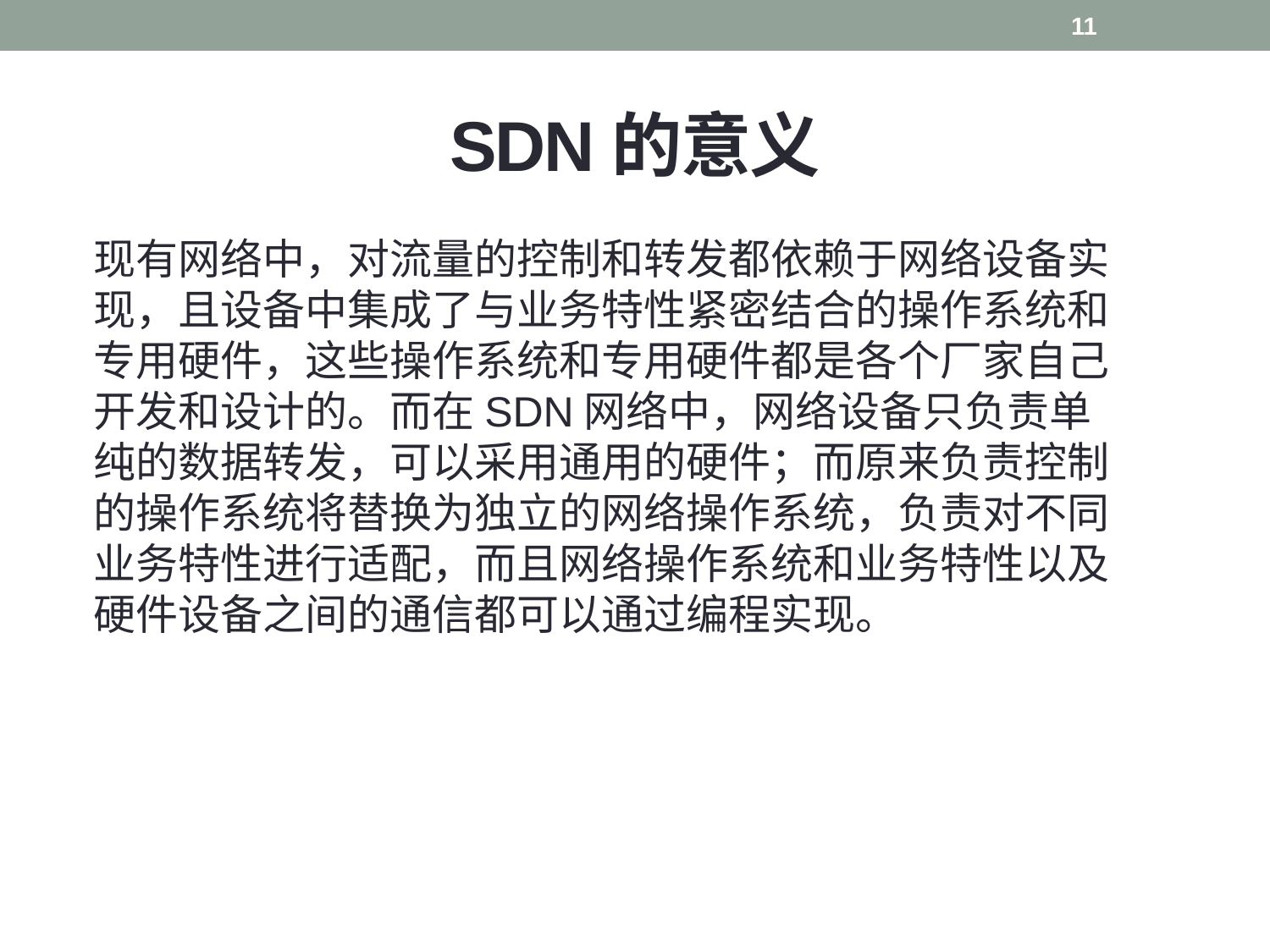

11
# SDN的意义
现有网络中，对流量的控制和转发都依赖于网络设备实现，且设备中集成了与业务特性紧密结合的操作系统和专用硬件，这些操作系统和专用硬件都是各个厂家自己开发和设计的。而在SDN网络中，网络设备只负责单纯的数据转发，可以采用通用的硬件；而原来负责控制的操作系统将替换为独立的网络操作系统，负责对不同业务特性进行适配，而且网络操作系统和业务特性以及硬件设备之间的通信都可以通过编程实现。